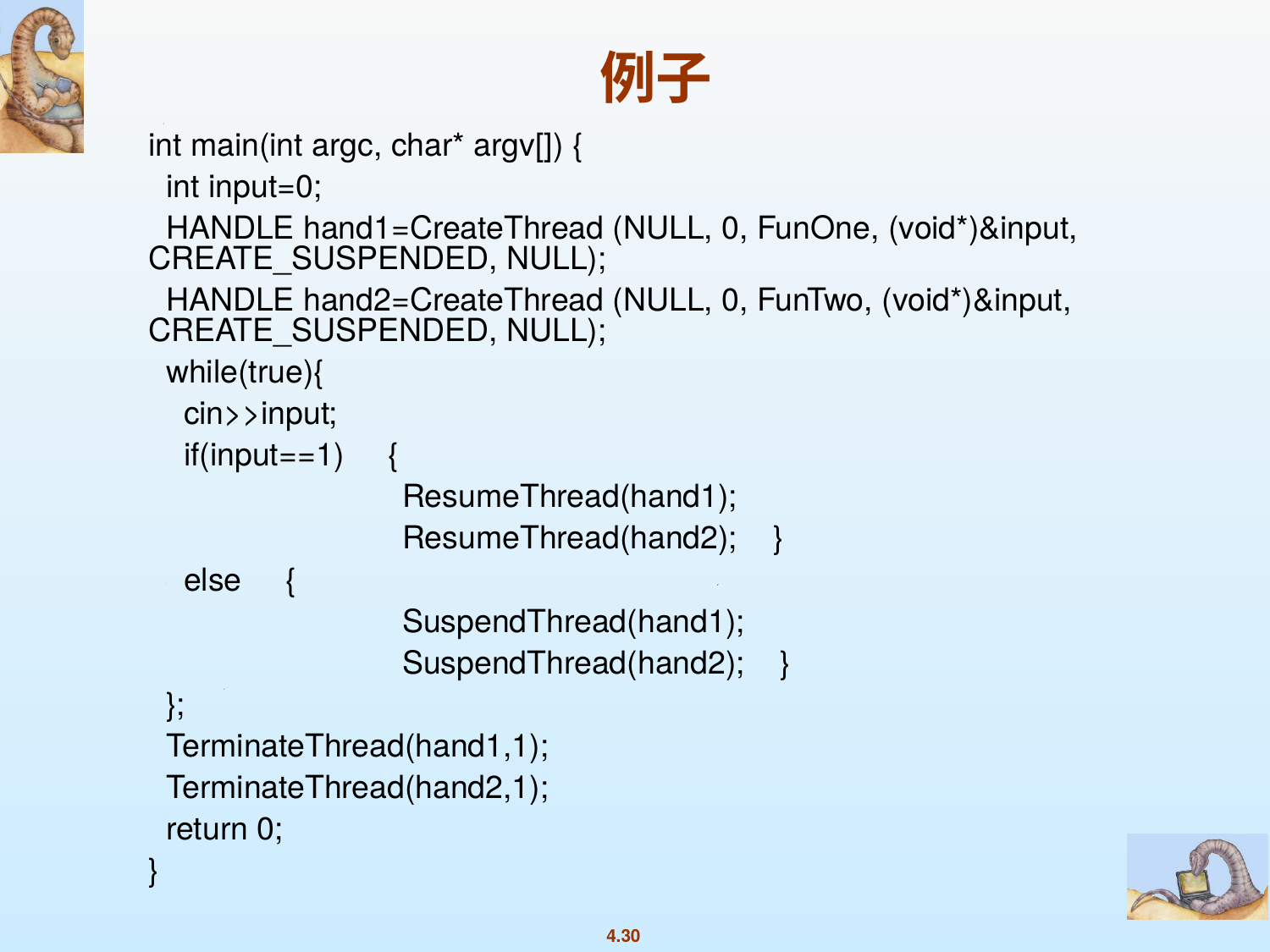

# 例子
int main(int argc, char* argv[]) {
  int input=0;
  HANDLE hand1=CreateThread (NULL, 0, FunOne, (void*)&input, CREATE_SUSPENDED, NULL);
  HANDLE hand2=CreateThread (NULL, 0, FunTwo, (void*)&input, CREATE_SUSPENDED, NULL);
  while(true){
    cin>>input;
    if(input==1)     {
		ResumeThread(hand1);
		ResumeThread(hand2);    }
    else     {
		SuspendThread(hand1);
		SuspendThread(hand2);    }
  };
  TerminateThread(hand1,1);
  TerminateThread(hand2,1);
  return 0;
}